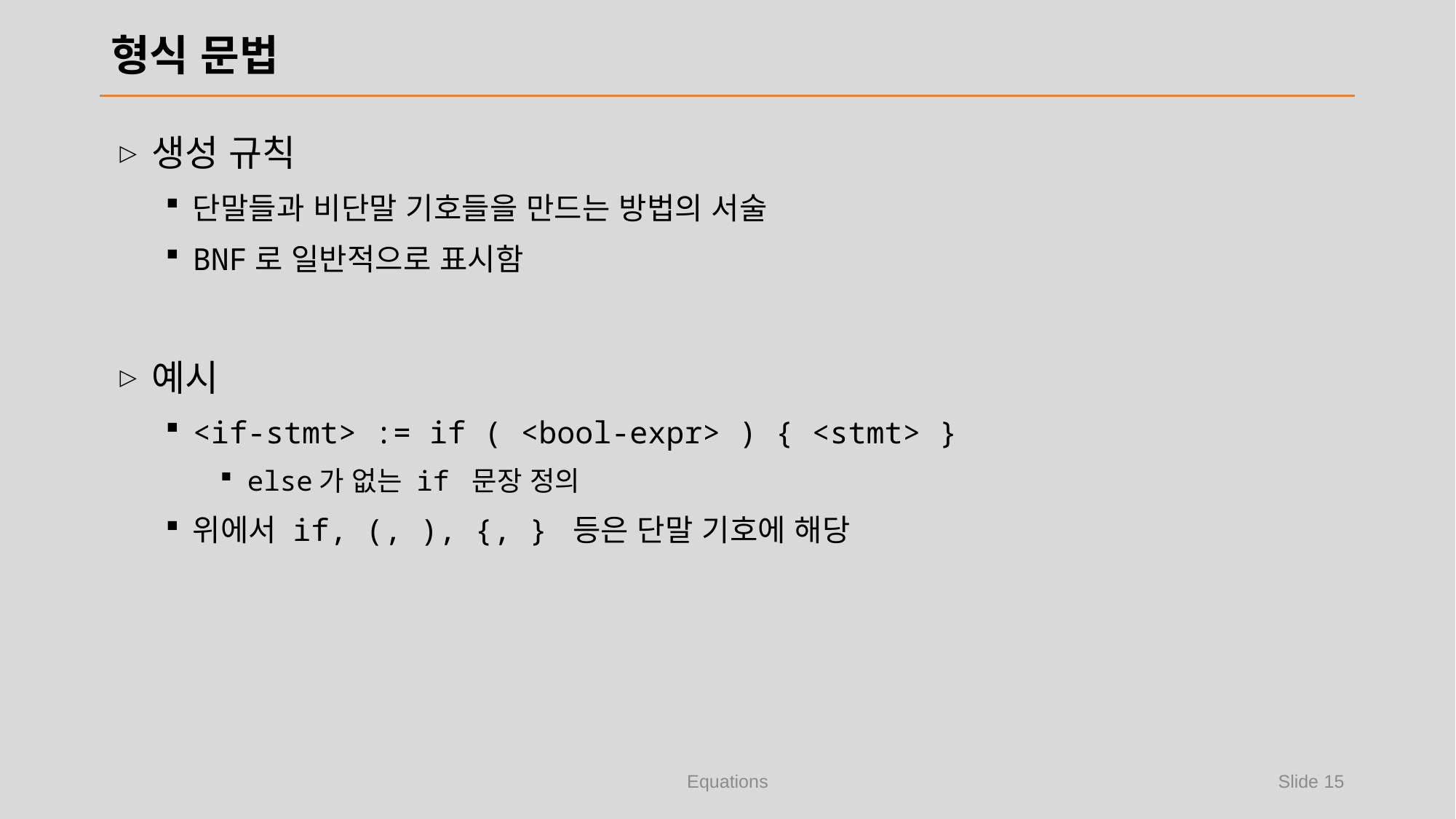

# 형식 문법
생성 규칙
단말들과 비단말 기호들을 만드는 방법의 서술
BNF로 일반적으로 표시함

예시
<if-stmt> := if ( <bool-expr> ) { <stmt> }
else가 없는 if 문장 정의
위에서 if, (, ), {, } 등은 단말 기호에 해당
Equations
Slide 15